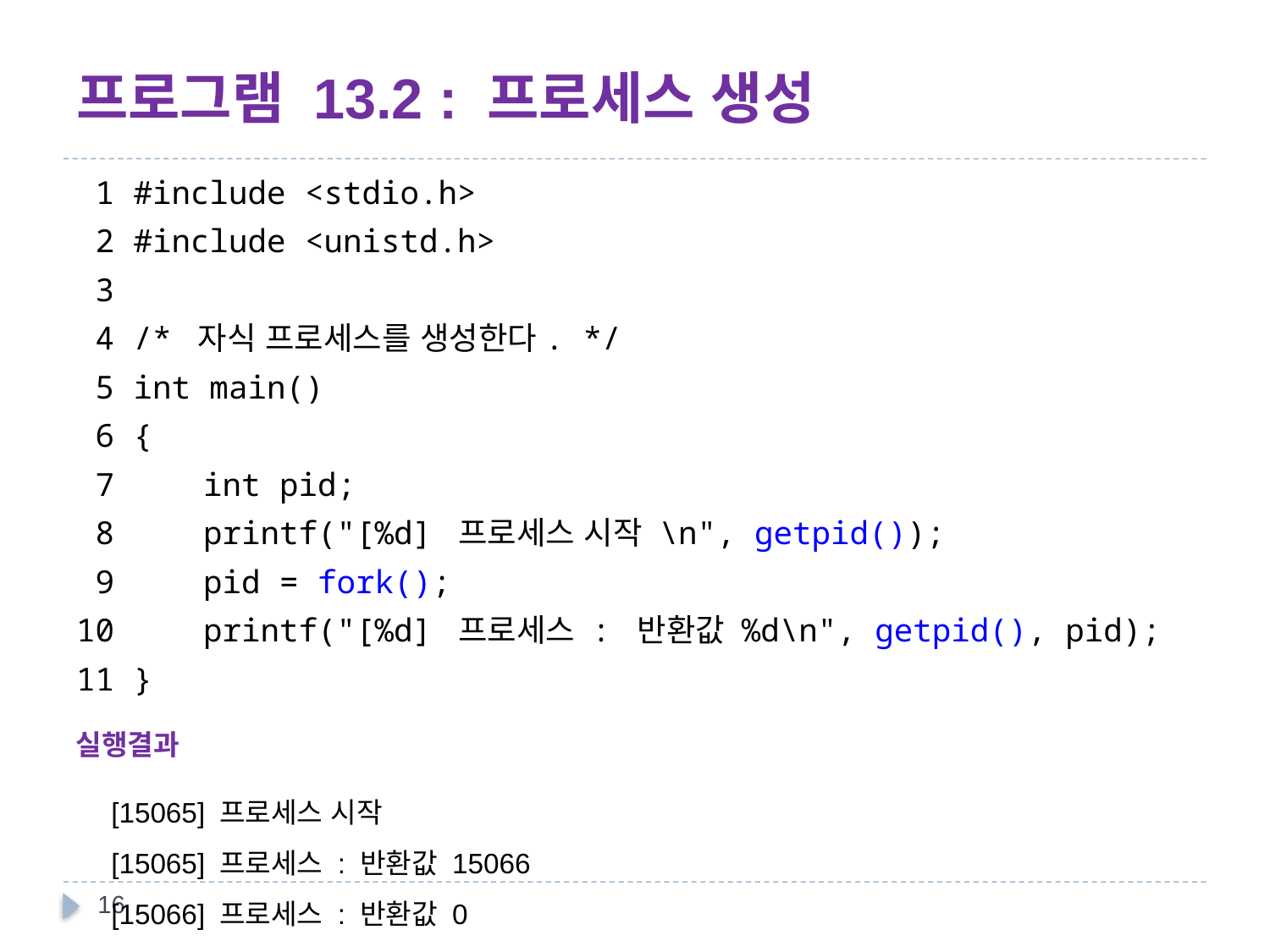

# 프로그램 13.2 : 프로세스 생성
 1 #include <stdio.h>
 2 #include <unistd.h>
 3
 4 /* 자식 프로세스를 생성한다. */
 5 int main()
 6 {
 7 	int pid;
 8 	printf("[%d] 프로세스 시작 \n", getpid());
 9 	pid = fork();
10 	printf("[%d] 프로세스 : 반환값 %d\n", getpid(), pid);
11 }

실행결과
[15065] 프로세스 시작
[15065] 프로세스 : 반환값 15066
[15066] 프로세스 : 반환값 0
16